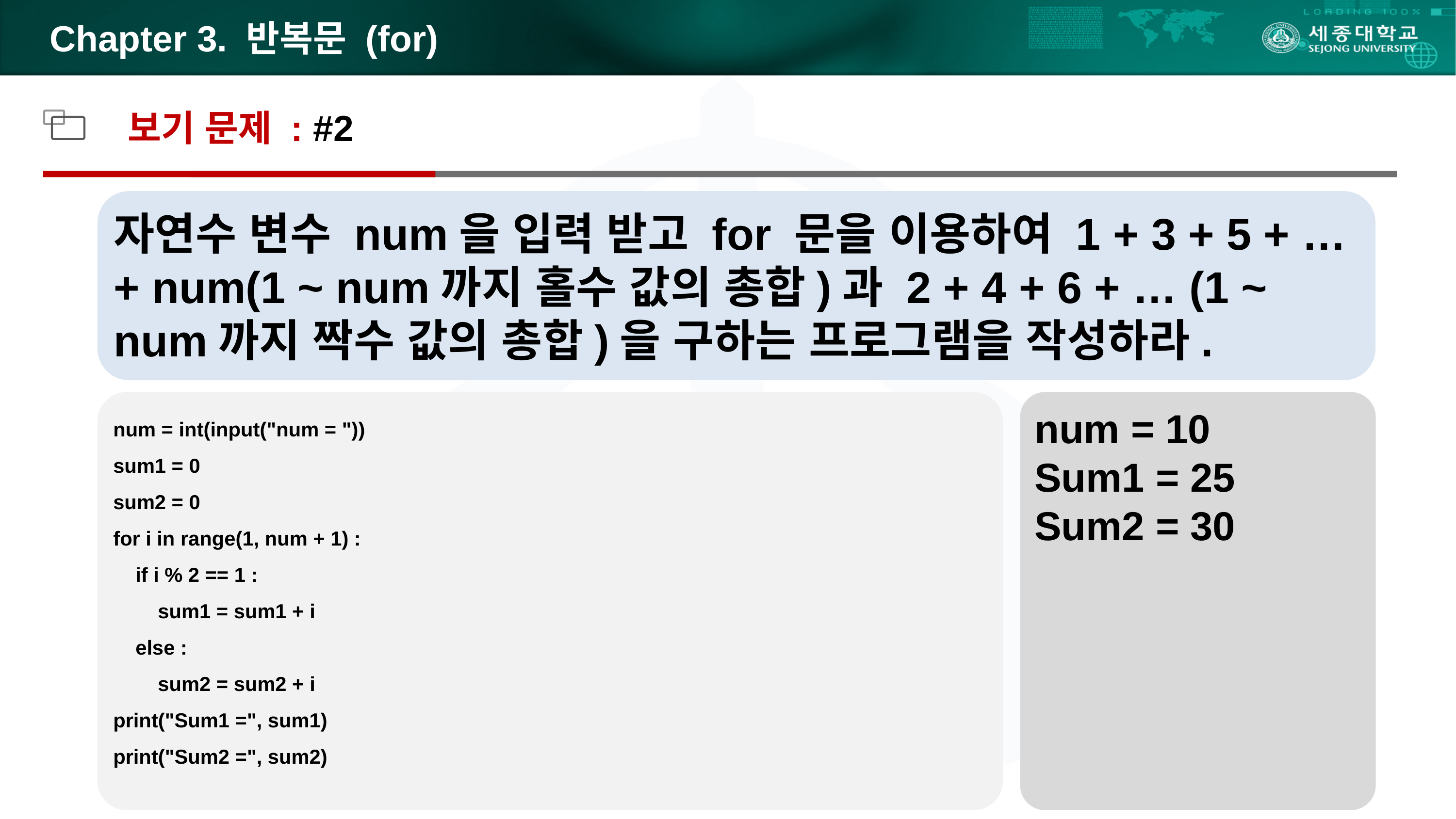

# Chapter 3. 반복문 (for)
보기 문제 : #2
자연수 변수 num을 입력 받고 for 문을 이용하여 1 + 3 + 5 + … + num(1 ~ num까지 홀수 값의 총합)과 2 + 4 + 6 + … (1 ~ num까지 짝수 값의 총합)을 구하는 프로그램을 작성하라.
num = int(input("num = "))
sum1 = 0
sum2 = 0
for i in range(1, num + 1) :
    if i % 2 == 1 :
        sum1 = sum1 + i
    else :
        sum2 = sum2 + i
print("Sum1 =", sum1)
print("Sum2 =", sum2)
num = 10
Sum1 = 25
Sum2 = 30